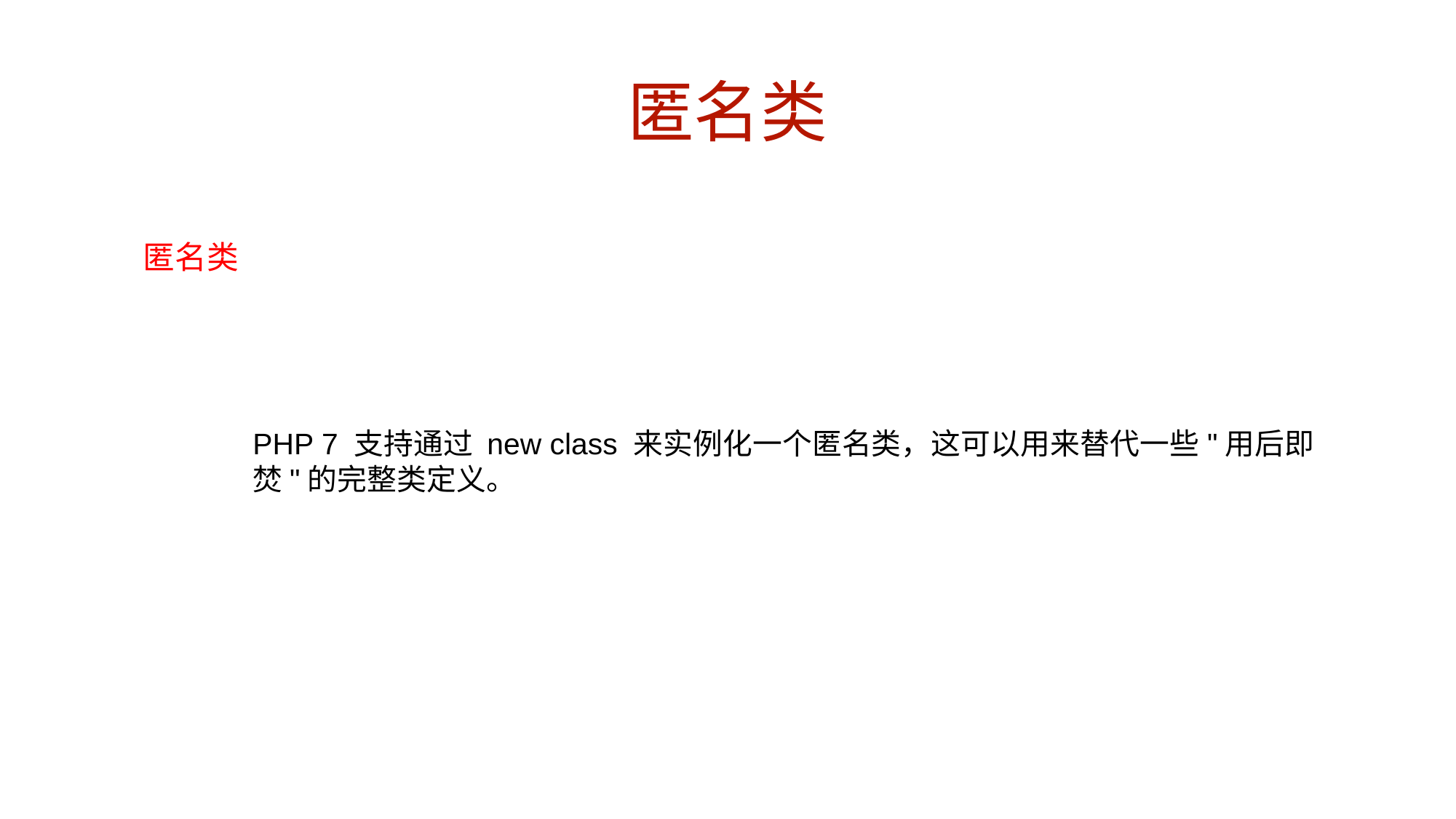

# 匿名类
匿名类
PHP 7 支持通过 new class 来实例化一个匿名类，这可以用来替代一些"用后即焚"的完整类定义。